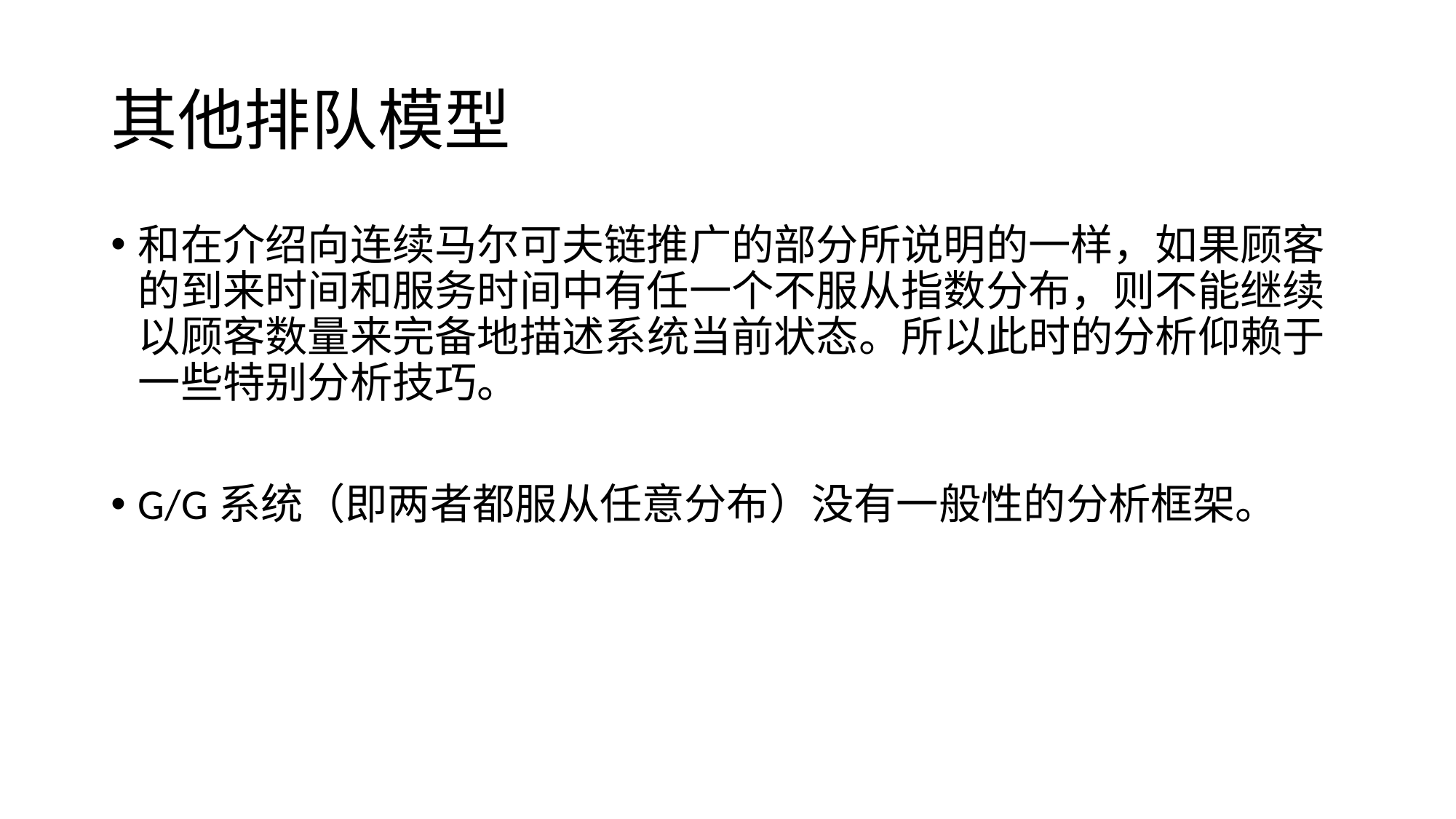

# 其他排队模型
和在介绍向连续马尔可夫链推广的部分所说明的一样，如果顾客的到来时间和服务时间中有任一个不服从指数分布，则不能继续以顾客数量来完备地描述系统当前状态。所以此时的分析仰赖于一些特别分析技巧。

G/G系统（即两者都服从任意分布）没有一般性的分析框架。